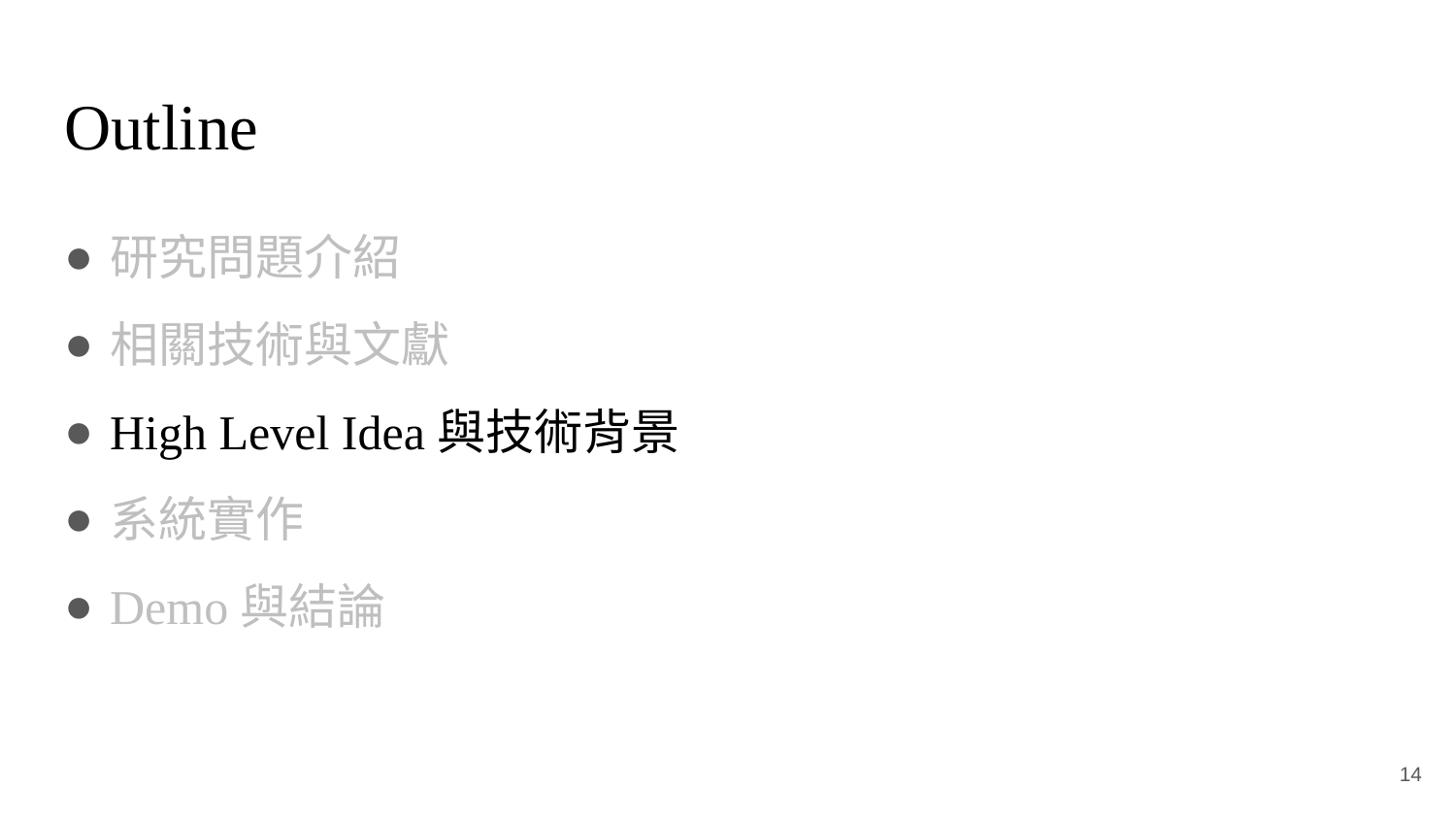

# Outline
研究問題介紹
相關技術與文獻
High Level Idea與技術背景
系統實作
Demo與結論

14